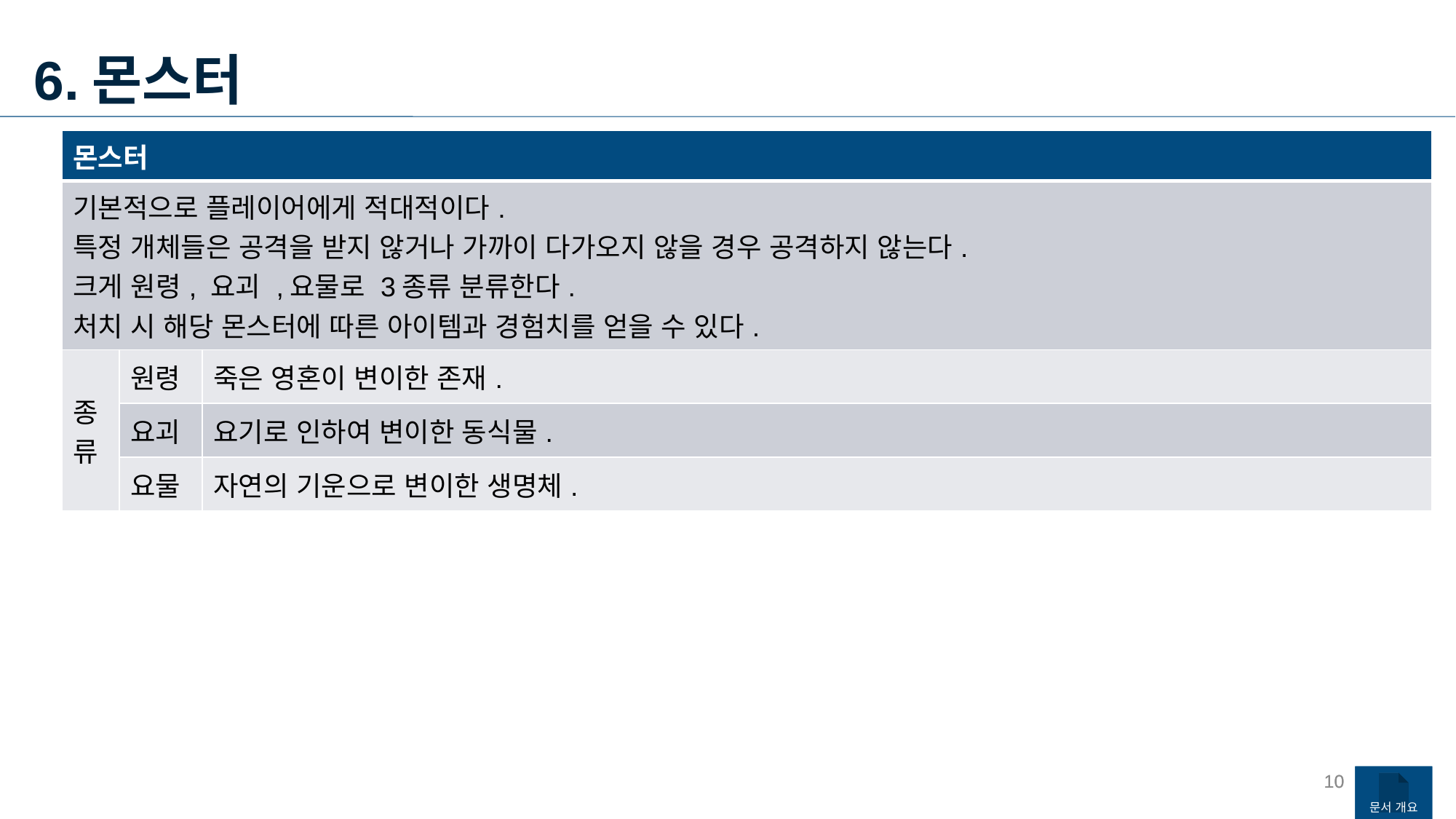

6.몬스터
| 몬스터 | 몬스터 |  |
| --- | --- | --- |
| 기본적으로 플레이어에게 적대적이다. 특정 개체들은 공격을 받지 않거나 가까이 다가오지 않을 경우 공격하지 않는다. 크게 원령, 요괴 ,요물로 3종류 분류한다. 처치 시 해당 몬스터에 따른 아이템과 경험치를 얻을 수 있다. | 기본적으로 플레이어에게 적대적이다. 특정 개체들은 공격을 받지 않거나 가까이 다가오지 않을 경우 공격하지 않는다. 크게 원령, 요괴 ,요물로 3종류 분류한다. 처치 시 해당 몬스터에 따른 아이템과 경험치를 얻을 수 있다. |  |
| 종류 | 원령 | 죽은 영혼이 변이한 존재. |
|  | 요괴 | 요기로 인하여 변이한 동식물. |
|  | 요물 | 자연의 기운으로 변이한 생명체. |
10
10

문서 개요

문서 개요